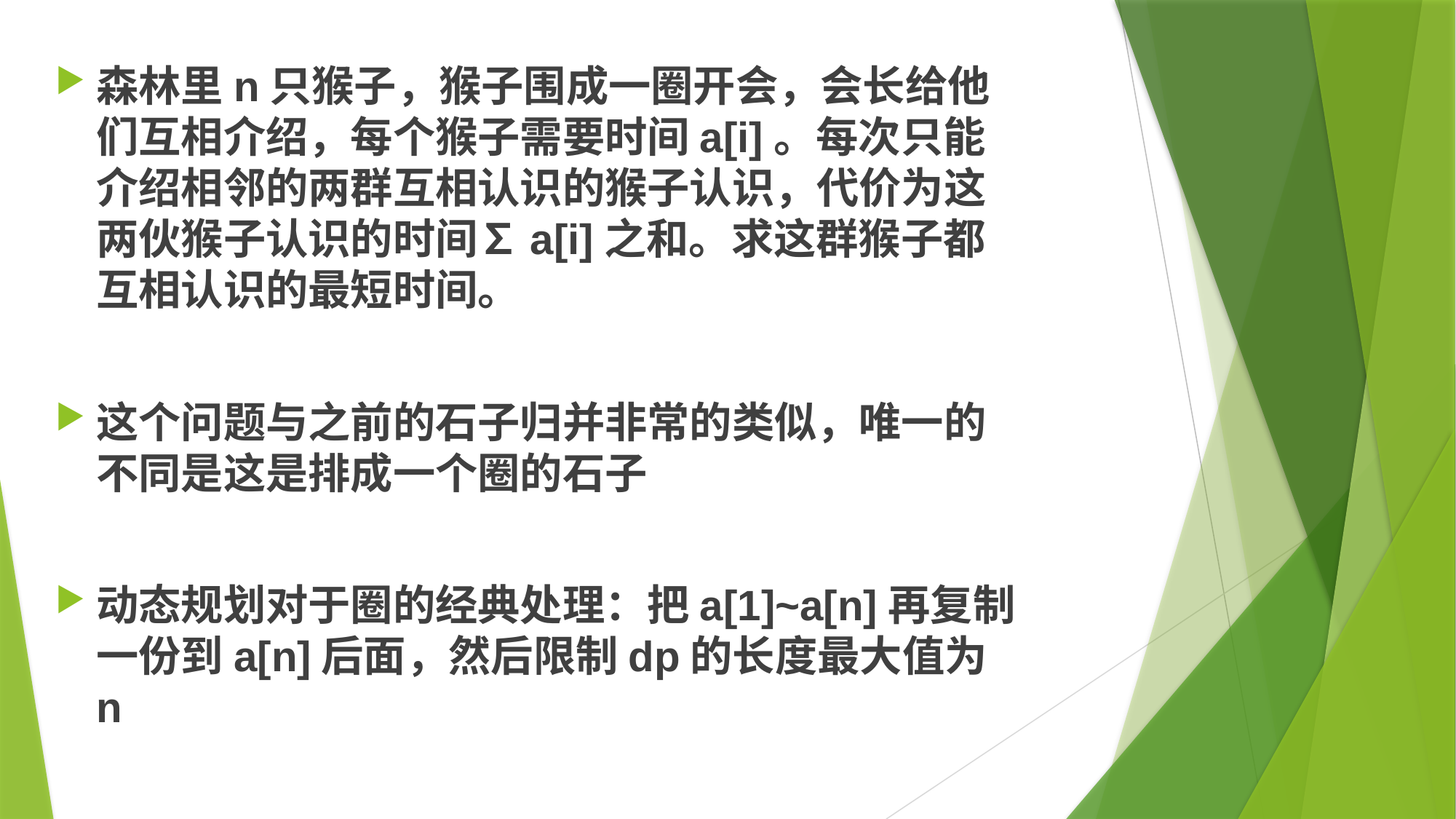

森林里n只猴子，猴子围成一圈开会，会长给他们互相介绍，每个猴子需要时间a[i]。每次只能介绍相邻的两群互相认识的猴子认识，代价为这两伙猴子认识的时间∑a[i]之和。求这群猴子都互相认识的最短时间。

这个问题与之前的石子归并非常的类似，唯一的不同是这是排成一个圈的石子

动态规划对于圈的经典处理：把a[1]~a[n]再复制一份到a[n]后面，然后限制dp的长度最大值为n